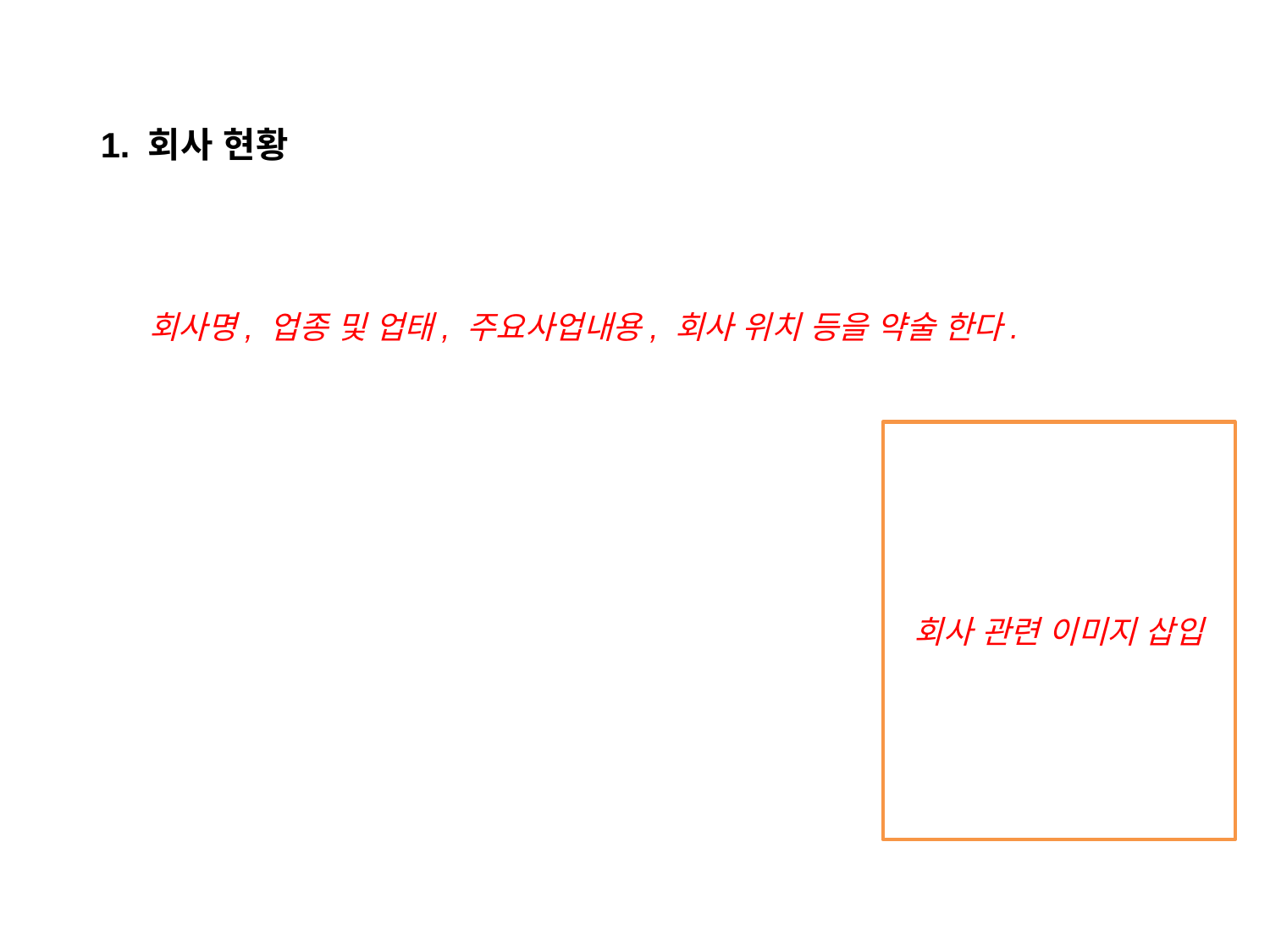

2. 회사 개요
 회사 현황
1. 회사 현황
회사명, 업종 및 업태, 주요사업내용, 회사 위치 등을 약술 한다.
회사 관련 이미지 삽입